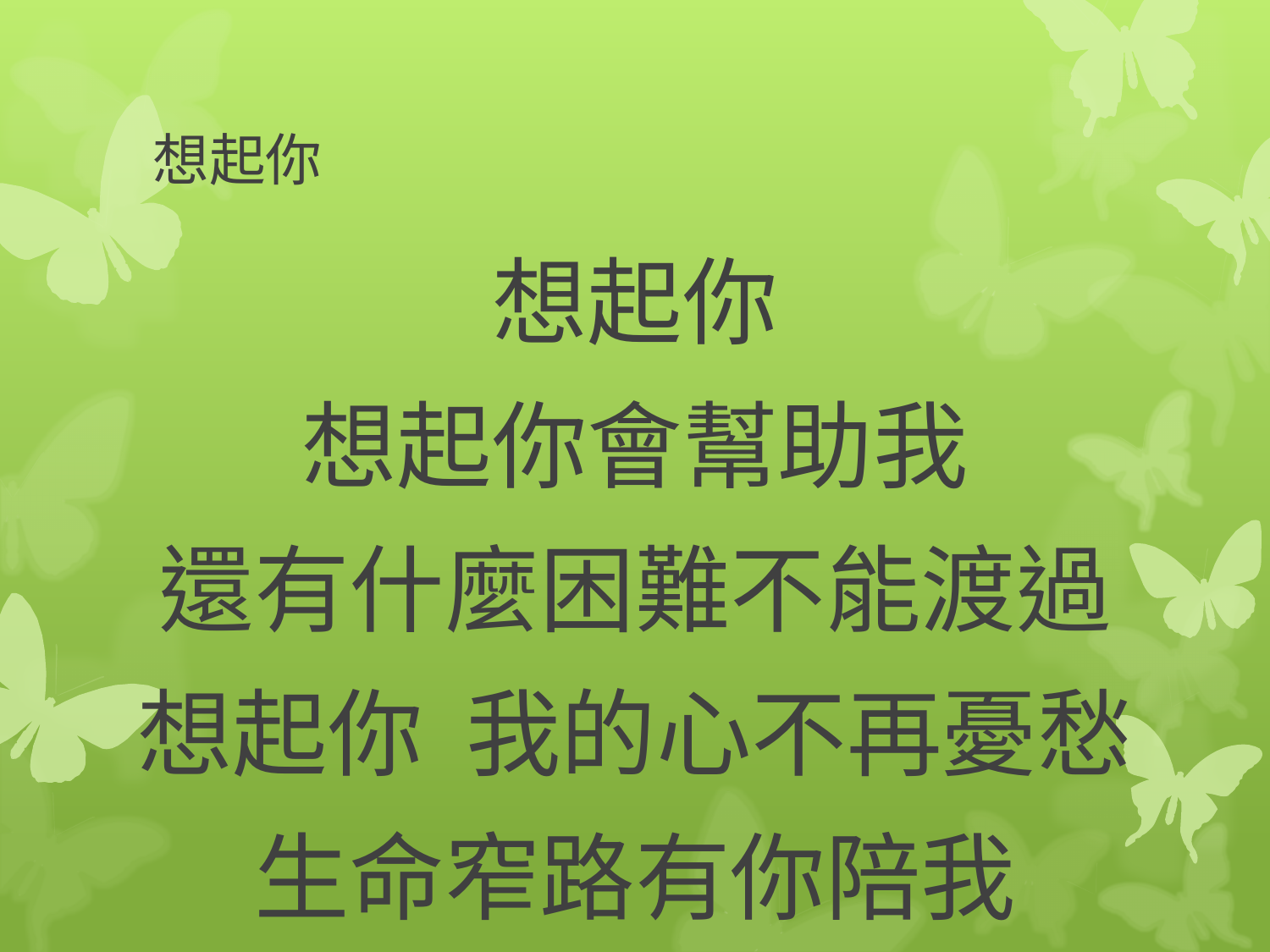

# 想起你
想起你
想起你會幫助我
還有什麼困難不能渡過
想起你  我的心不再憂愁
生命窄路有你陪我